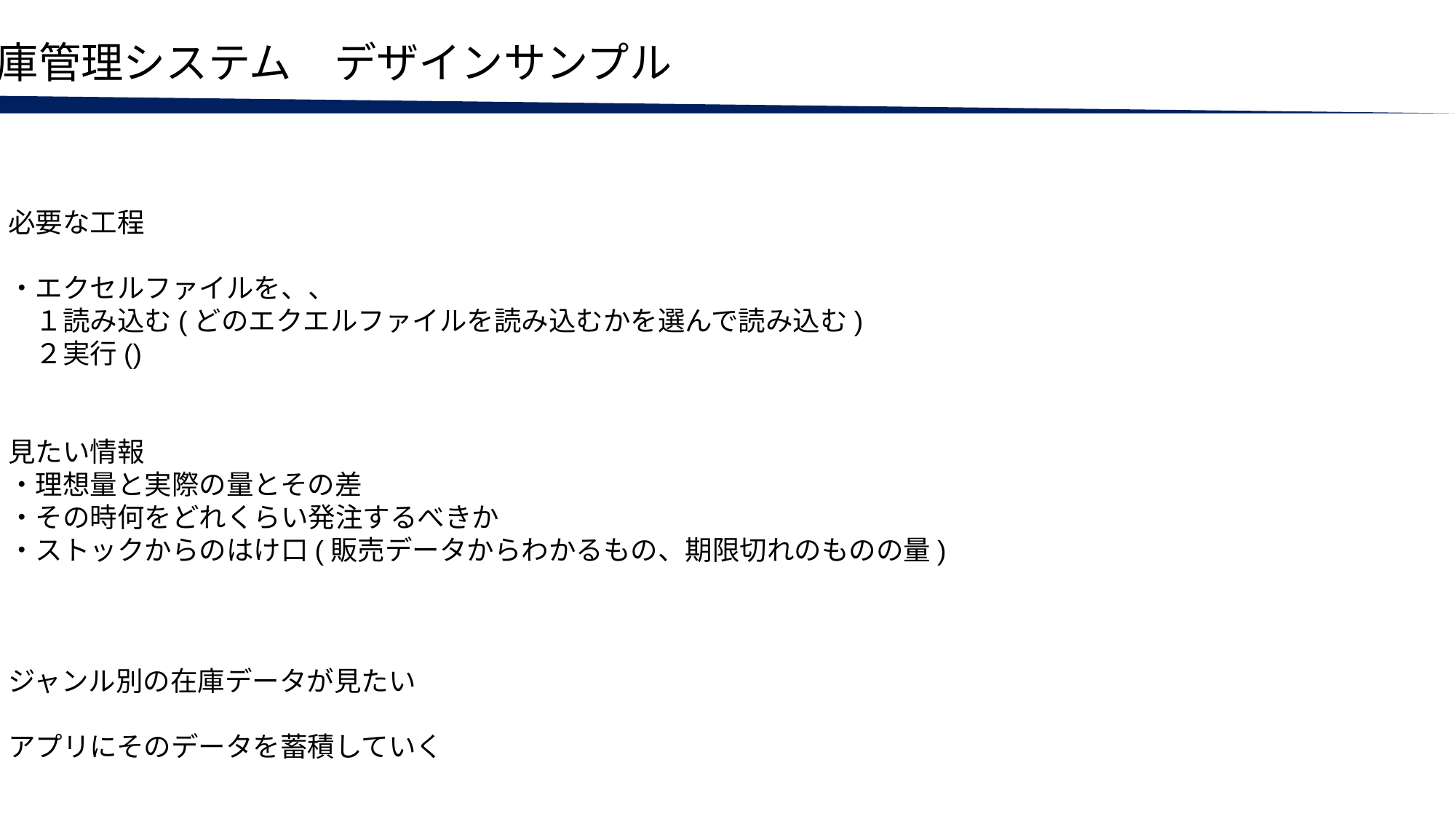

在庫管理システム　デザインサンプル
必要な工程

・エクセルファイルを、、
　１読み込む(どのエクエルファイルを読み込むかを選んで読み込む)
　２実行()

見たい情報
・理想量と実際の量とその差
・その時何をどれくらい発注するべきか
・ストックからのはけ口(販売データからわかるもの、期限切れのものの量)

ジャンル別の在庫データが見たい

アプリにそのデータを蓄積していく